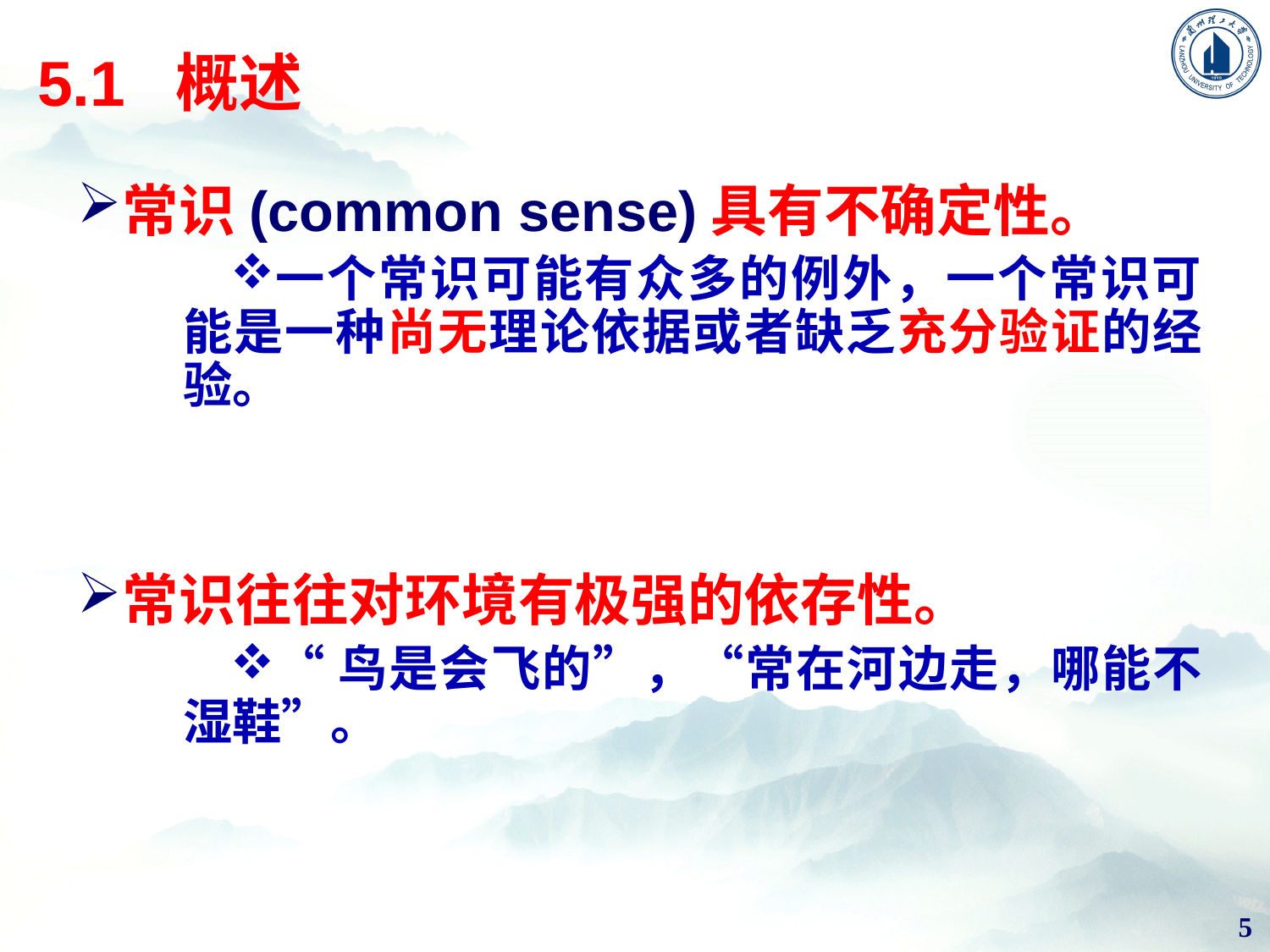

# 5.1  概述
常识(common sense)具有不确定性。
一个常识可能有众多的例外，一个常识可能是一种尚无理论依据或者缺乏充分验证的经验。

常识往往对环境有极强的依存性。
“鸟是会飞的”，“常在河边走，哪能不湿鞋”。
5